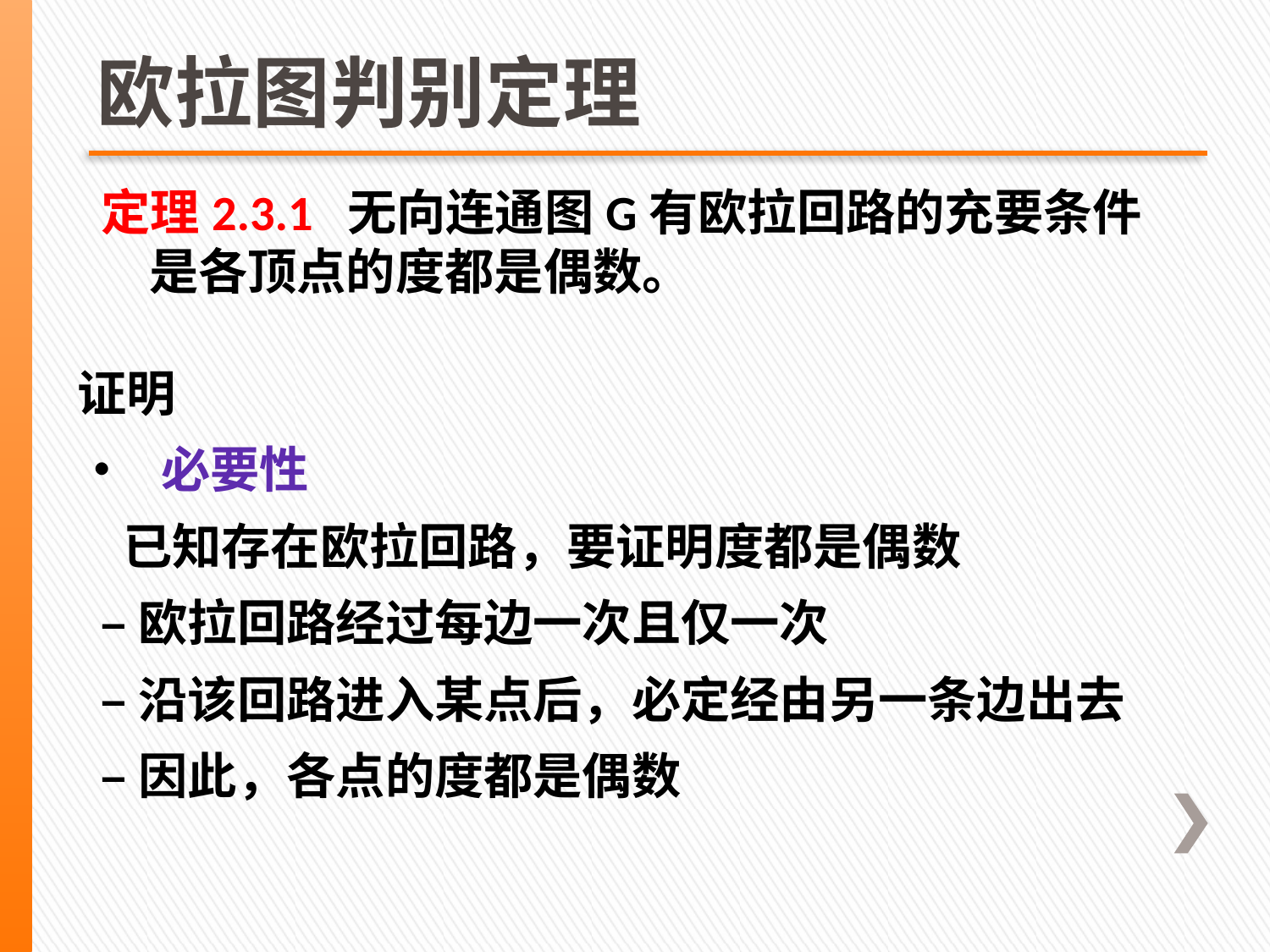

# 欧拉图判别定理
定理2.3.1  无向连通图G有欧拉回路的充要条件是各顶点的度都是偶数。
证明
•  必要性
   已知存在欧拉回路，要证明度都是偶数
  –欧拉回路经过每边一次且仅一次
  –沿该回路进入某点后，必定经由另一条边出去
  –因此，各点的度都是偶数